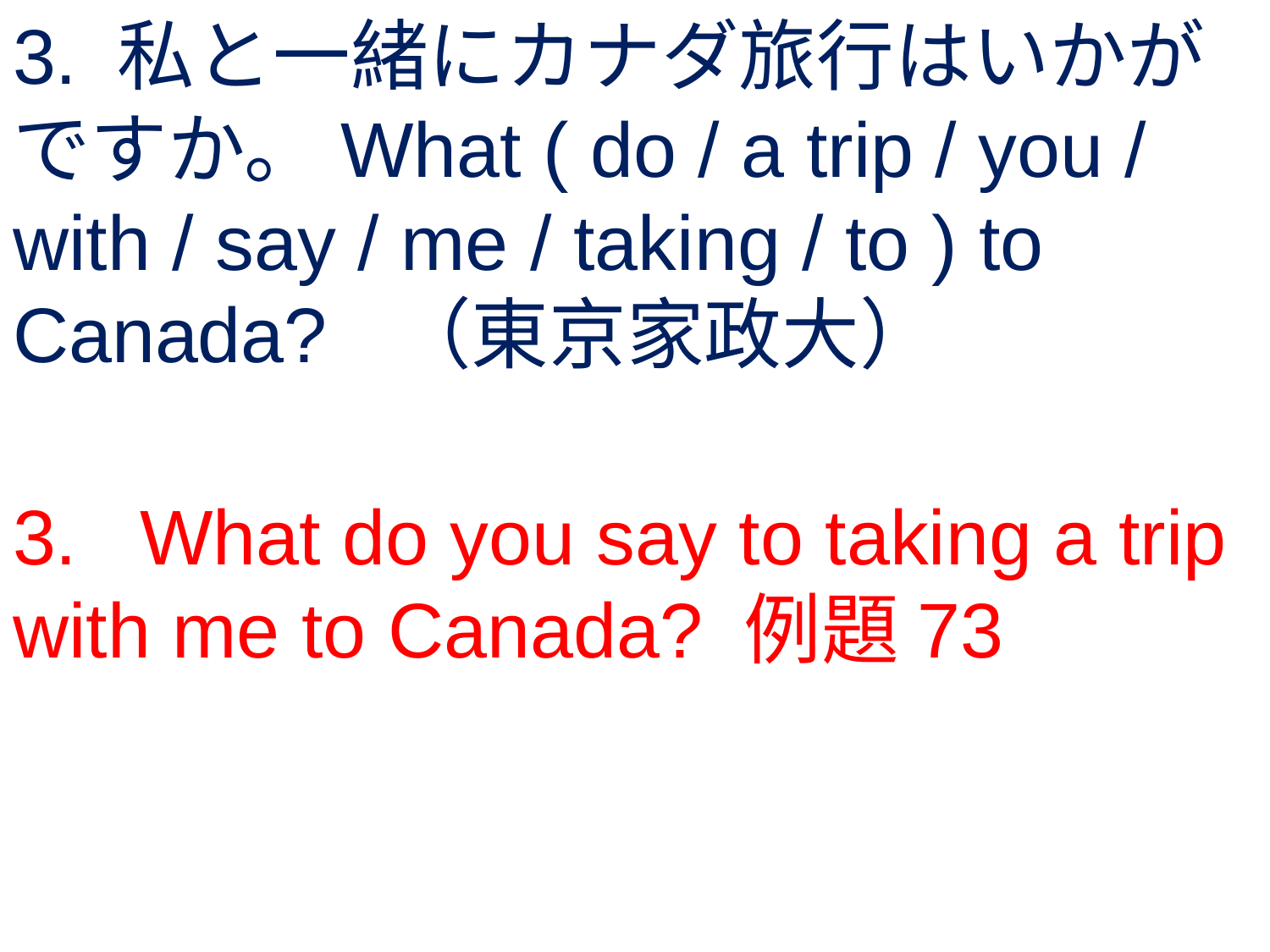

# 3. 私と一緒にカナダ旅行はいかがですか。What ( do / a trip / you / with / say / me / taking / to ) to Canada?	（東京家政大）
3.	What do you say to taking a trip with me to Canada? 例題73